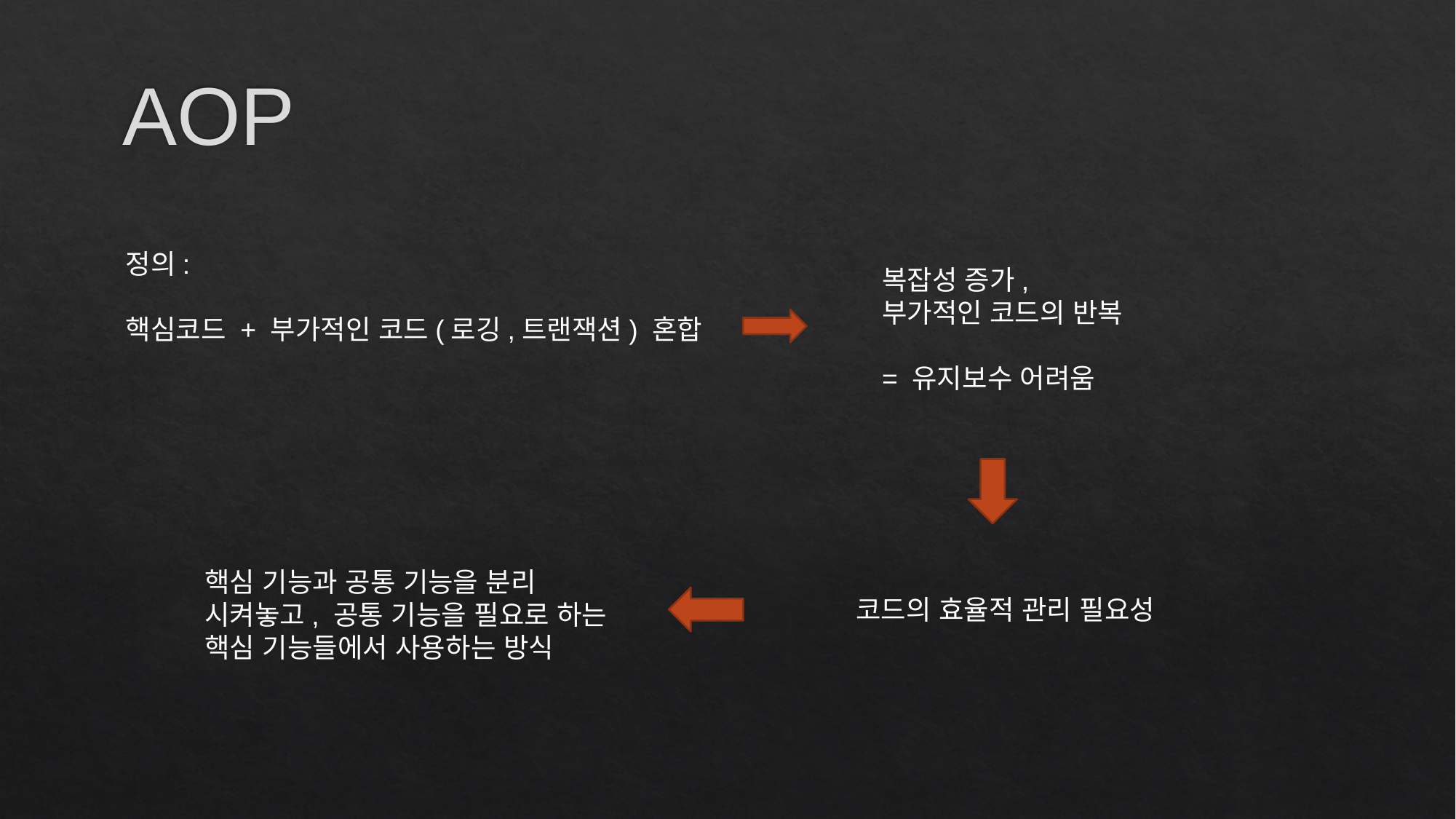

# AOP
정의:

핵심코드 + 부가적인 코드(로깅,트랜잭션) 혼합
복잡성 증가,
부가적인 코드의 반복

= 유지보수 어려움

핵심 기능과 공통 기능을 분리 시켜놓고, 공통 기능을 필요로 하는 핵심 기능들에서 사용하는 방식

코드의 효율적 관리 필요성